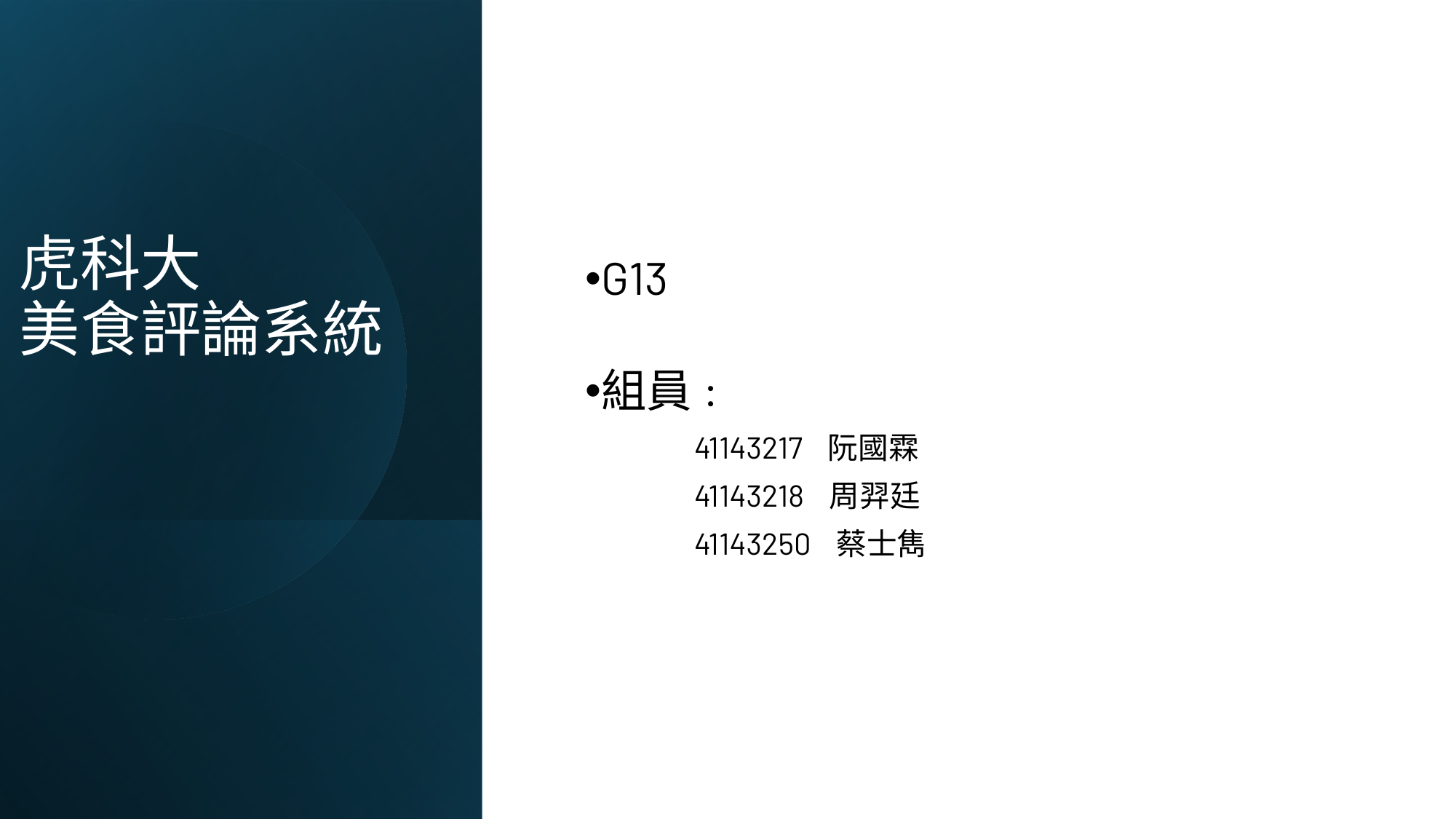

# 虎科大 美食評論系統
G13

組員:
	41143217   阮國霖
	41143218   周羿廷
	41143250   蔡士雋